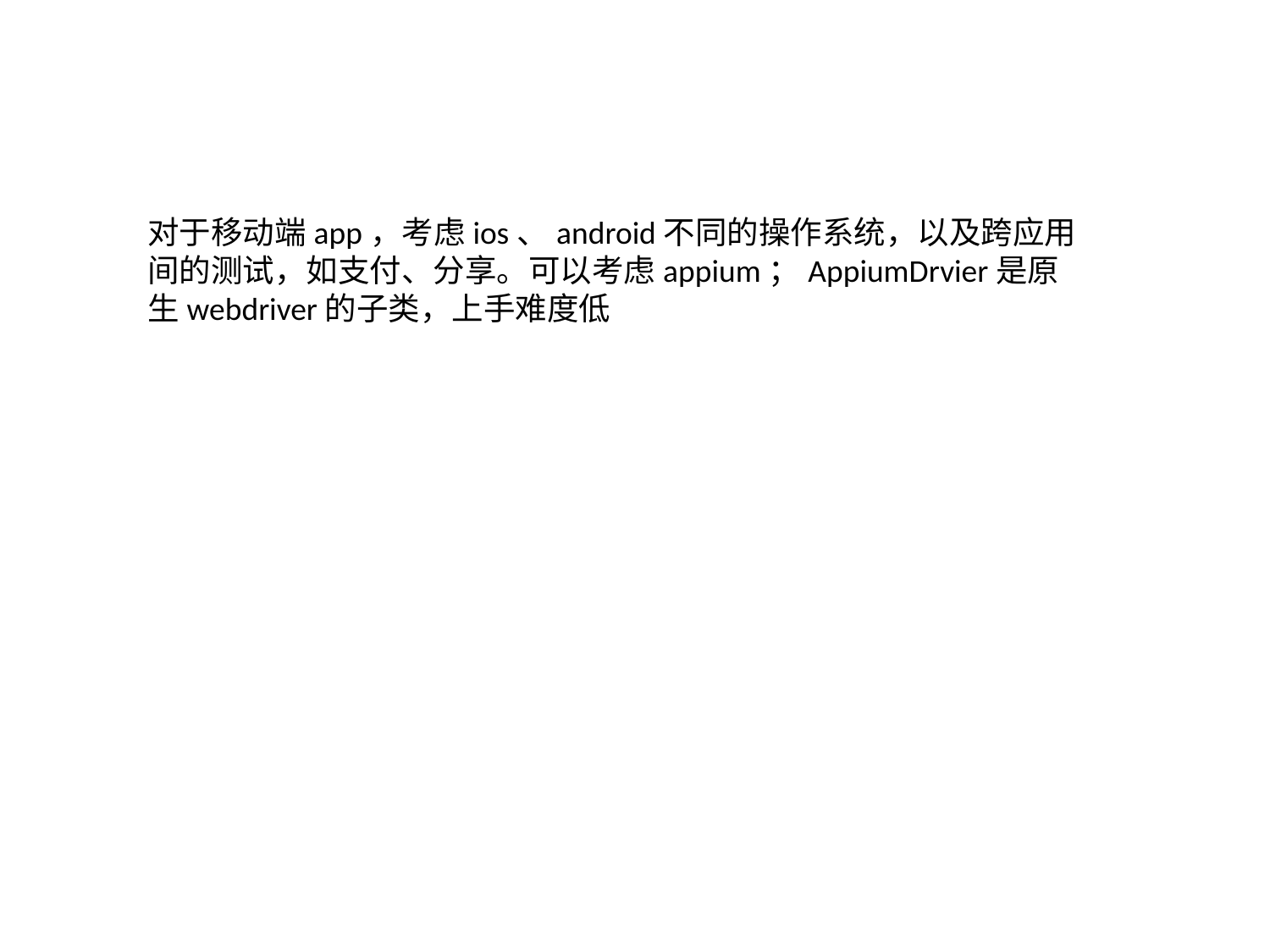

对于移动端app，考虑ios、android不同的操作系统，以及跨应用间的测试，如支付、分享。可以考虑appium；AppiumDrvier是原生webdriver的子类，上手难度低